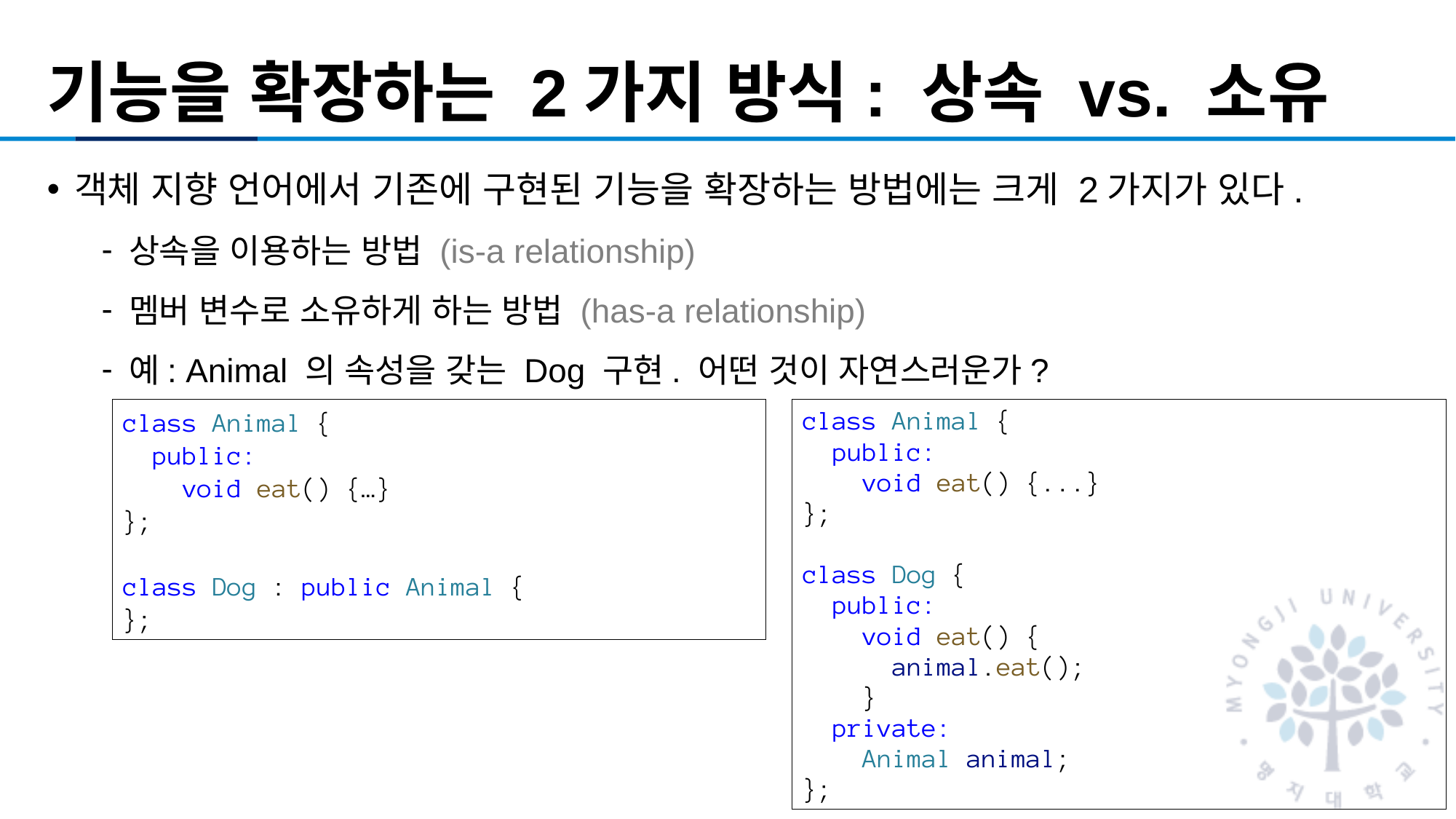

# 기능을 확장하는 2가지 방식: 상속 vs. 소유
객체 지향 언어에서 기존에 구현된 기능을 확장하는 방법에는 크게 2가지가 있다.
상속을 이용하는 방법 (is-a relationship)
멤버 변수로 소유하게 하는 방법 (has-a relationship)
예: Animal 의 속성을 갖는 Dog 구현. 어떤 것이 자연스러운가?
class Animal {
  public:
    void eat() {…}
};
class Dog : public Animal {
};
class Animal {
  public:
    void eat() {...}
};
class Dog {
  public:
    void eat() {
      animal.eat();
    }
  private:
    Animal animal;
};